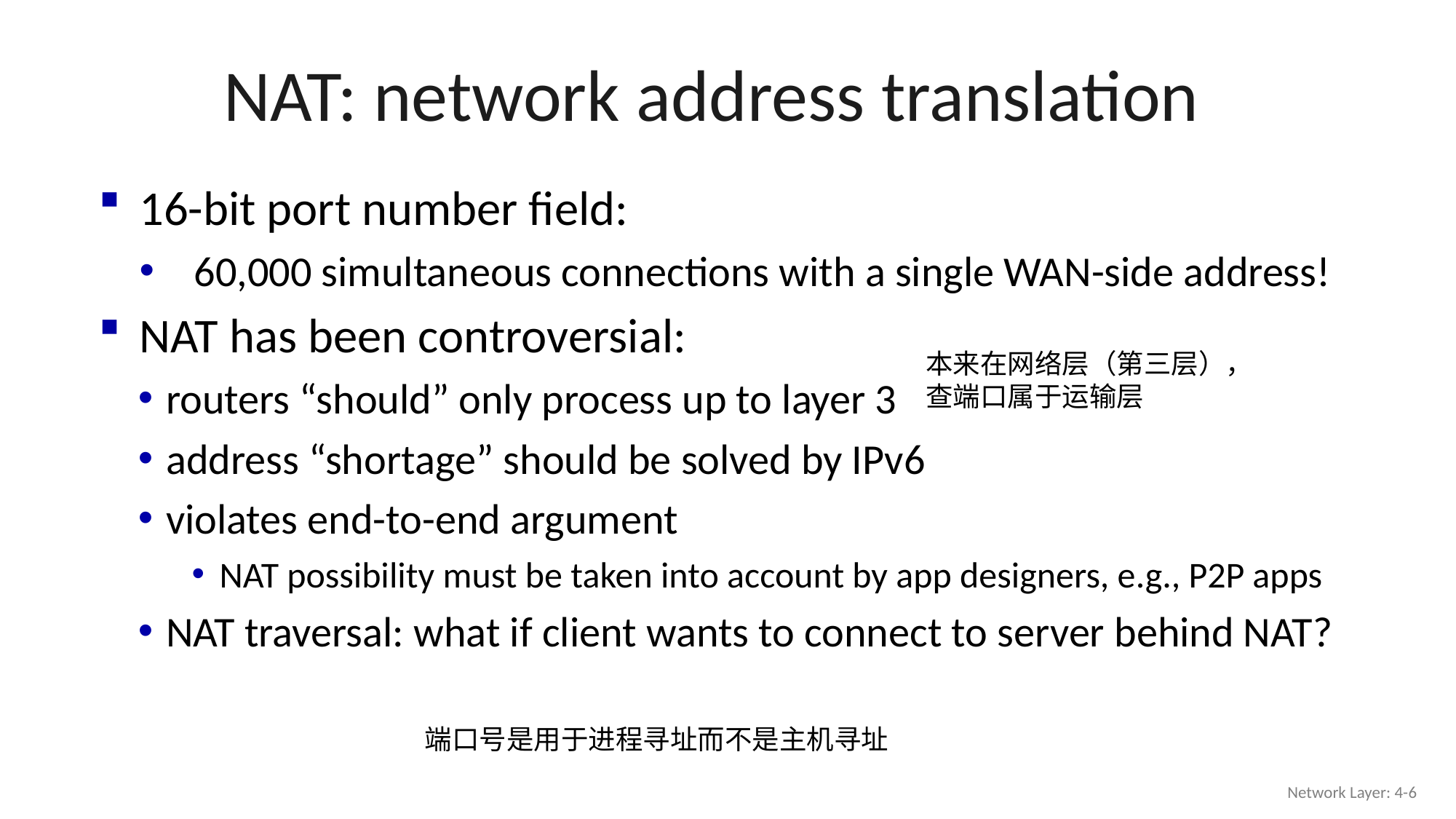

# NAT: network address translation
16-bit port number field:
60,000 simultaneous connections with a single WAN-side address!
NAT has been controversial:
routers “should” only process up to layer 3
address “shortage” should be solved by IPv6
violates end-to-end argument
NAT possibility must be taken into account by app designers, e.g., P2P apps
NAT traversal: what if client wants to connect to server behind NAT?
本来在网络层（第三层），查端口属于运输层
端口号是用于进程寻址而不是主机寻址
Network Layer: 4-6